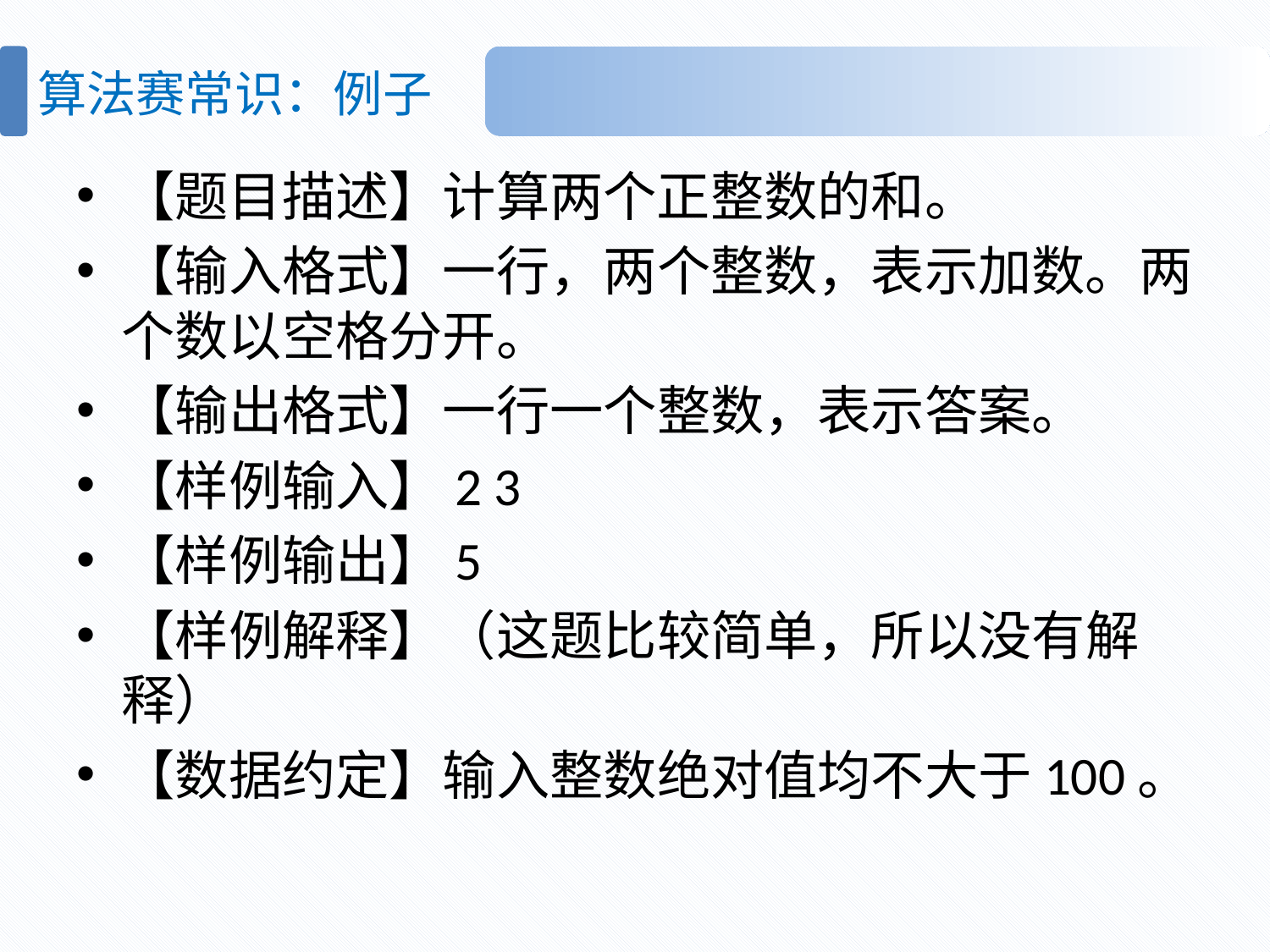

# 算法赛常识：例子
【题目描述】计算两个正整数的和。
【输入格式】一行，两个整数，表示加数。两个数以空格分开。
【输出格式】一行一个整数，表示答案。
【样例输入】2 3
【样例输出】5
【样例解释】（这题比较简单，所以没有解释）
【数据约定】输入整数绝对值均不大于100。